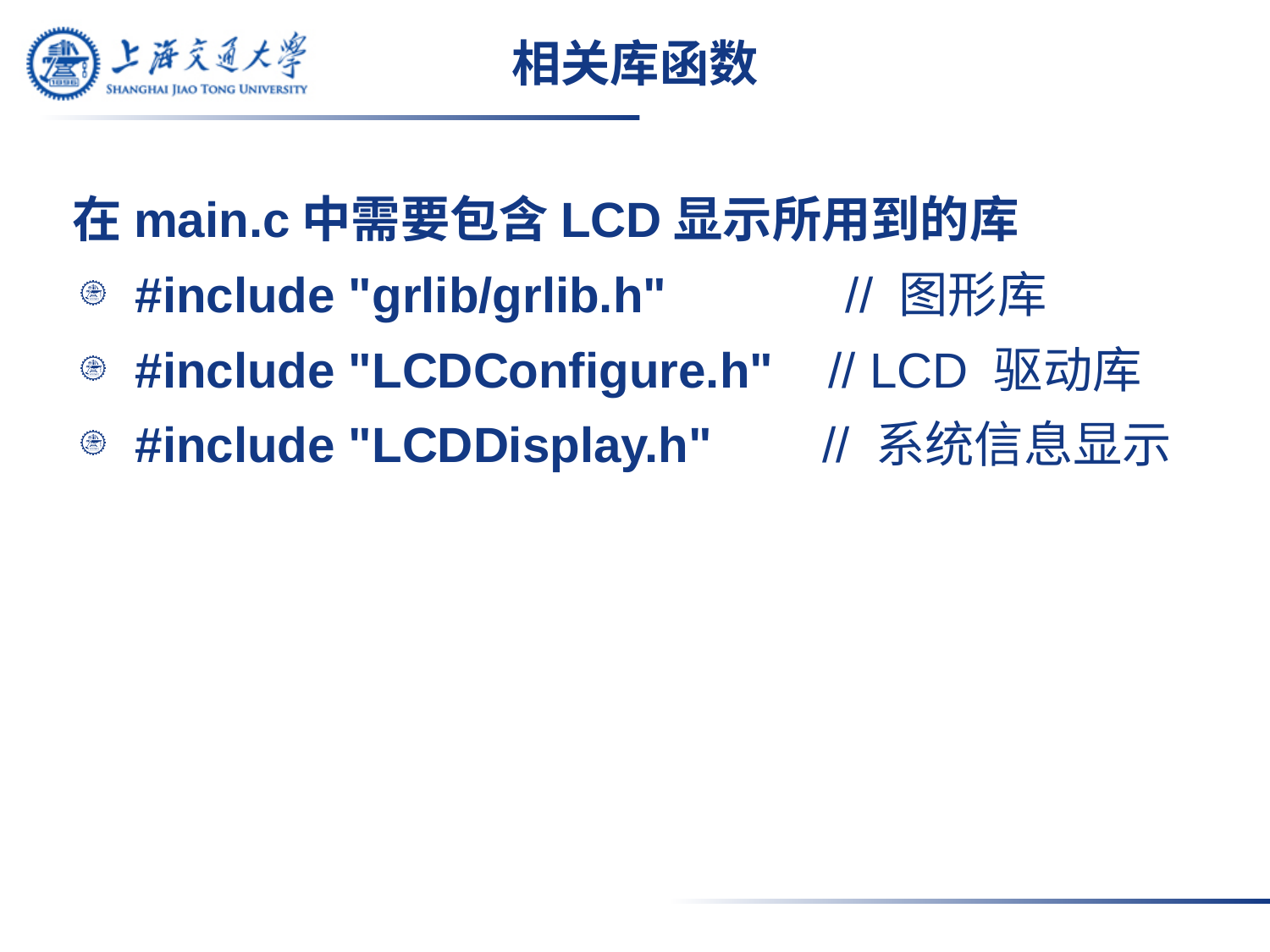

# 相关库函数
在main.c中需要包含LCD显示所用到的库
#include "grlib/grlib.h"             // 图形库
#include "LCDConfigure.h"    // LCD 驱动库
#include "LCDDisplay.h"        // 系统信息显示